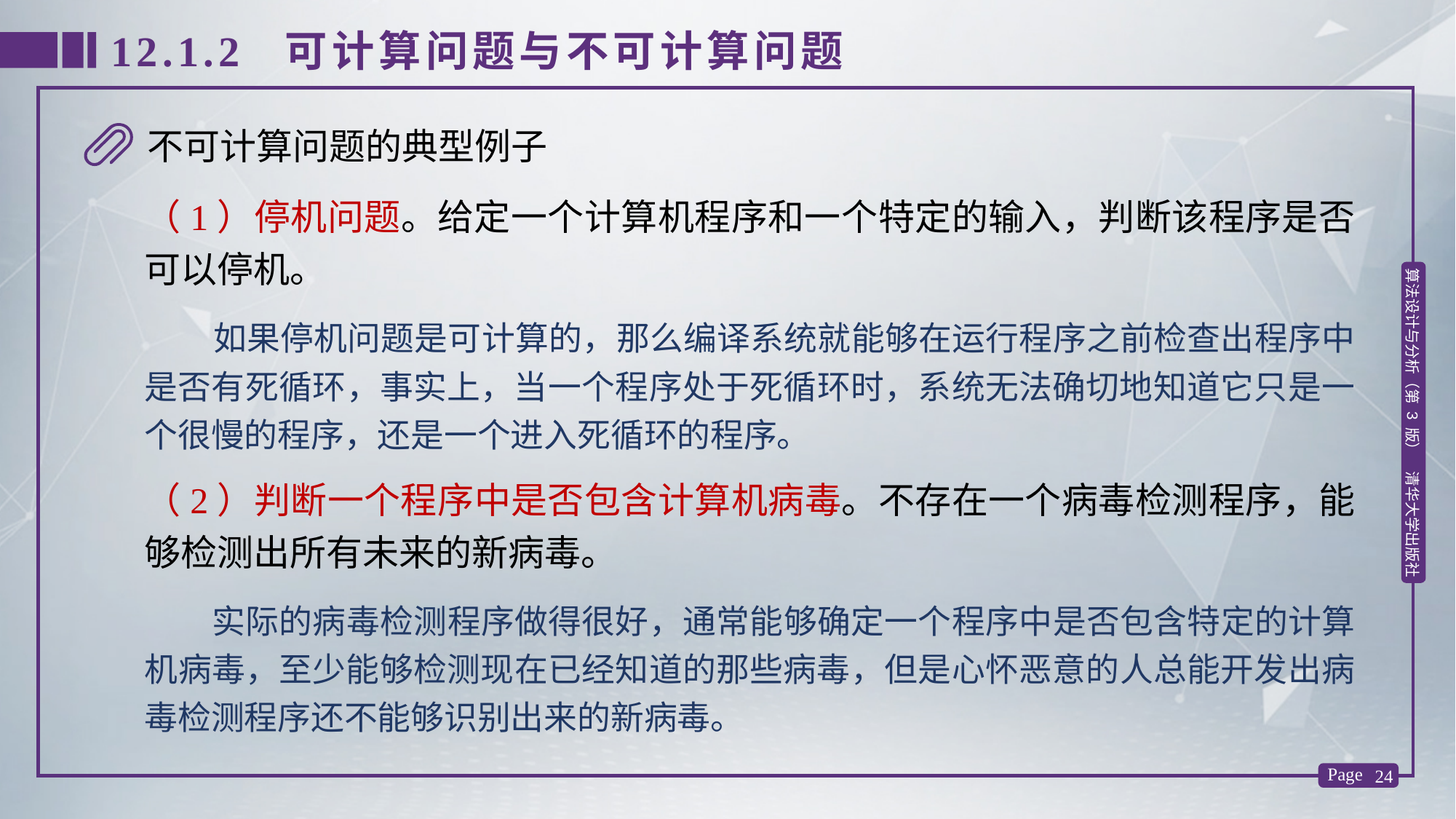

12.1.2  可计算问题与不可计算问题
# 不可计算问题的典型例子

（1）停机问题。给定一个计算机程序和一个特定的输入，判断该程序是否可以停机。
       如果停机问题是可计算的，那么编译系统就能够在运行程序之前检查出程序中是否有死循环，事实上，当一个程序处于死循环时，系统无法确切地知道它只是一个很慢的程序，还是一个进入死循环的程序。
（2）判断一个程序中是否包含计算机病毒。不存在一个病毒检测程序，能够检测出所有未来的新病毒。
       实际的病毒检测程序做得很好，通常能够确定一个程序中是否包含特定的计算机病毒，至少能够检测现在已经知道的那些病毒，但是心怀恶意的人总能开发出病毒检测程序还不能够识别出来的新病毒。